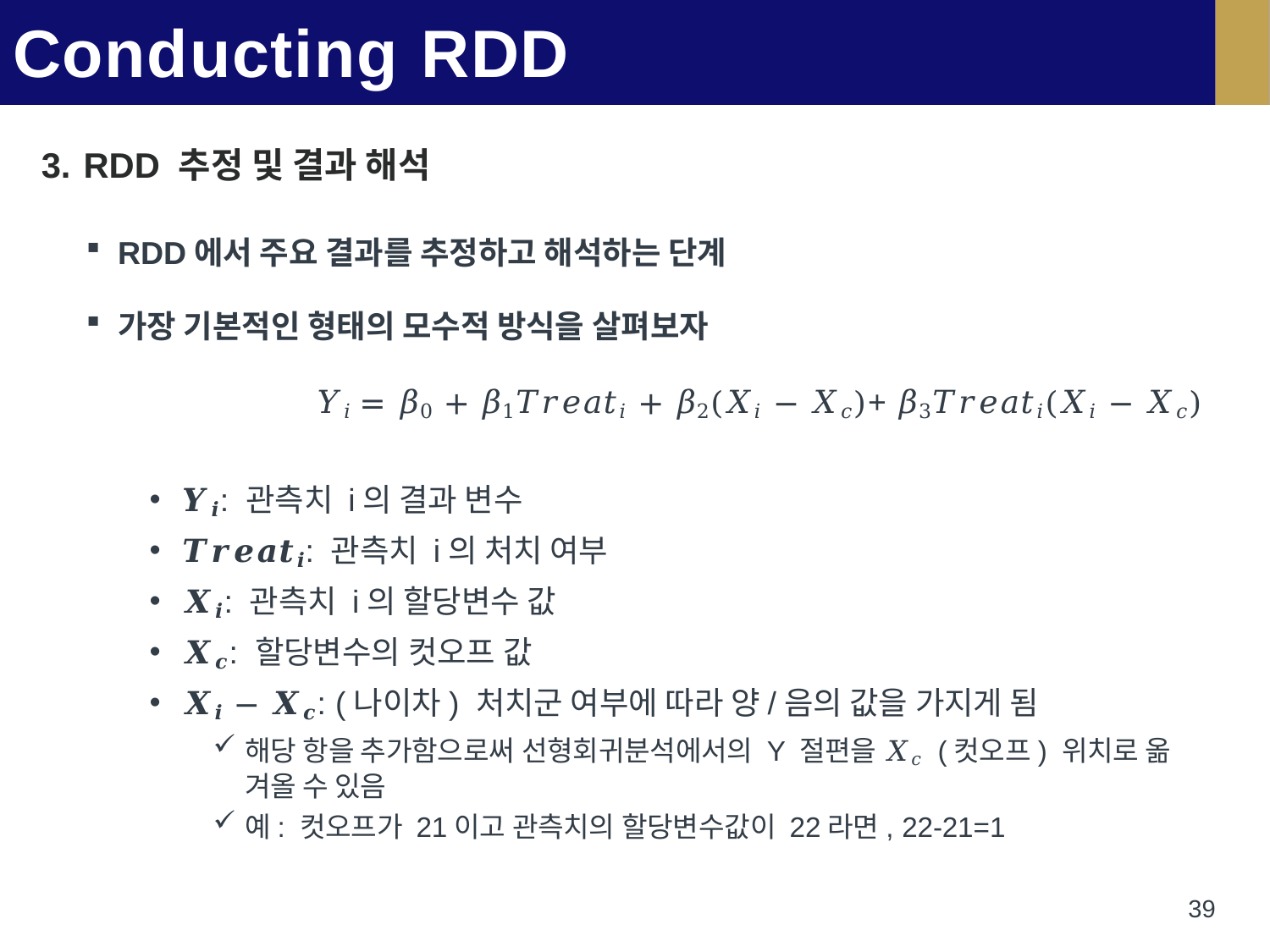

# Conducting RDD Analysis
RDD 추정 및 결과 해석

RDD에서 주요 결과를 추정하고 해석하는 단계

가장 기본적인 형태의 모수적 방식을 살펴보자

𝑌𝑖  = 𝛽0 + 𝛽1𝑇𝑟𝑒𝑎𝑡𝑖 + 𝛽2(𝑋𝑖 − 𝑋𝑐)+ 𝛽3𝑇𝑟𝑒𝑎𝑡𝑖(𝑋𝑖 − 𝑋𝑐)

𝒀𝒊: 관측치 i의 결과 변수
𝑻𝒓𝒆𝒂𝒕𝒊: 관측치 i의 처치 여부
𝑿𝒊: 관측치 i의 할당변수 값
𝑿𝒄: 할당변수의 컷오프 값
𝑿𝒊 − 𝑿𝒄: (나이차) 처치군 여부에 따라 양/음의 값을 가지게 됨
해당 항을 추가함으로써 선형회귀분석에서의 Y 절편을 𝑋𝑐 (컷오프) 위치로 옮  겨올 수 있음
예: 컷오프가 21이고 관측치의 할당변수값이 22라면, 22-21=1
39